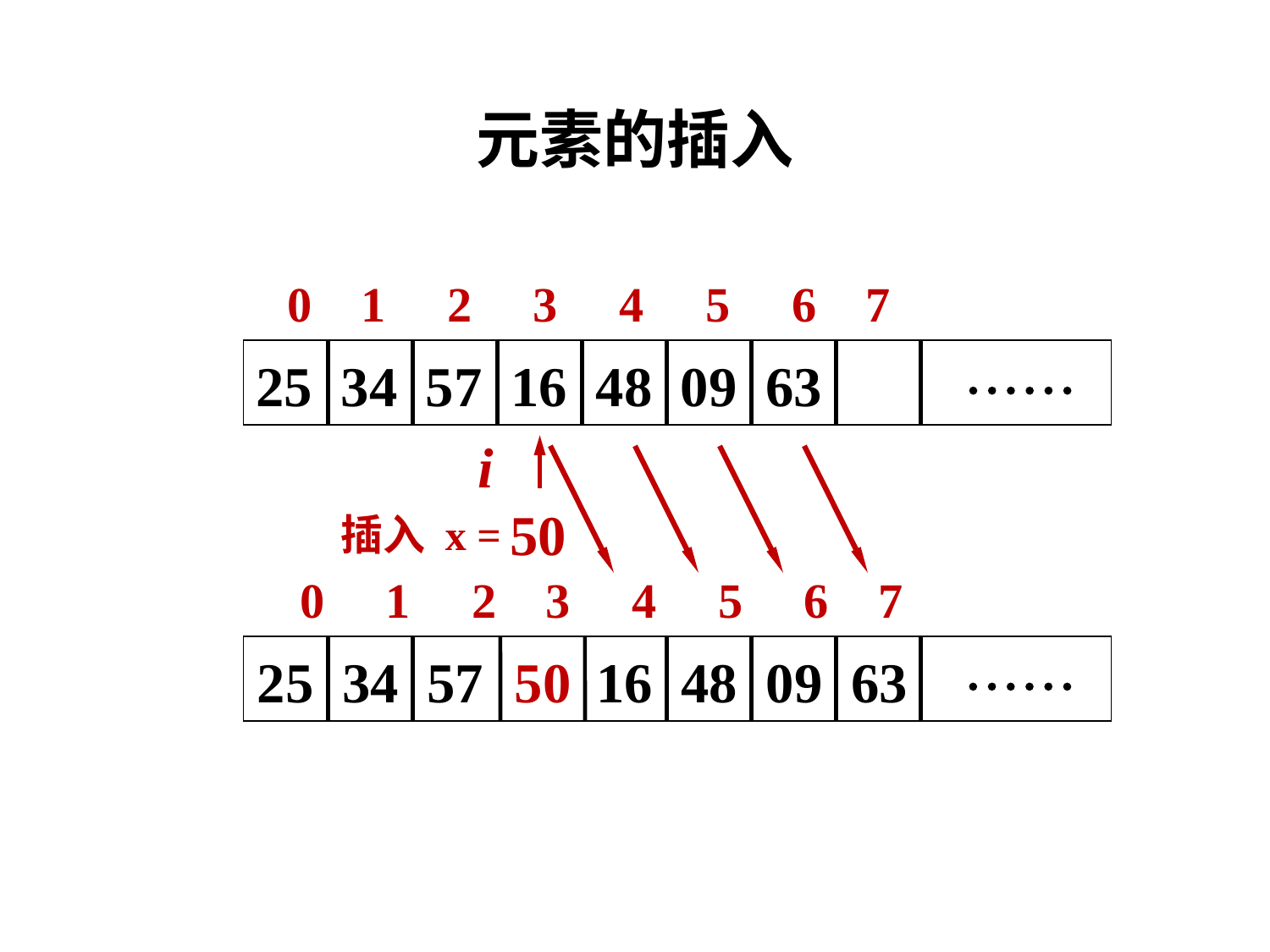

# 元素的插入
 0    1     2     3     4     5     6    7

25  34  57  16  48  09  63          ……
i

50
插入 x =
 0     1     2    3     4     5     6    7

50
16  48  09  63    ……
25  34  57